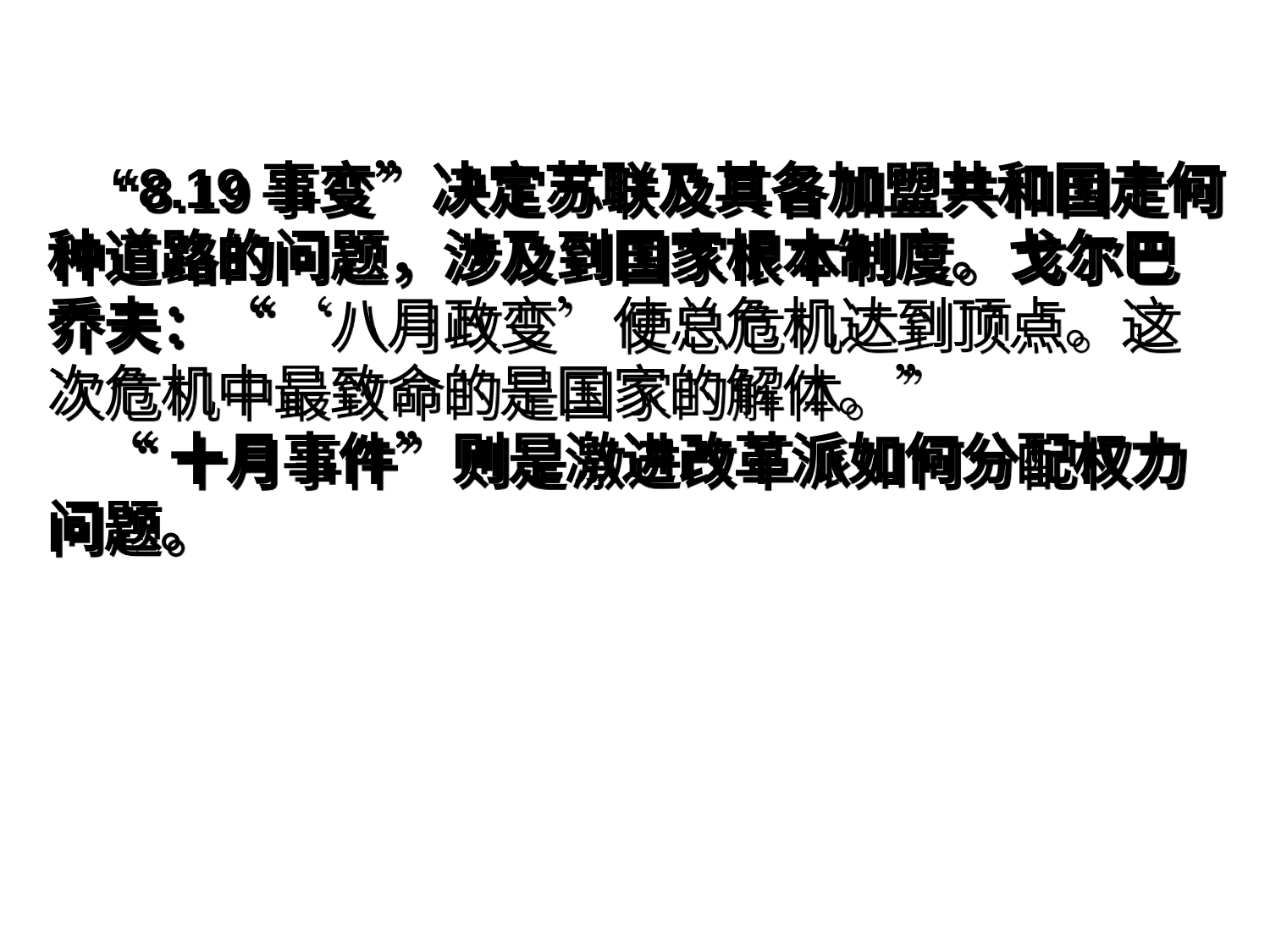

“8.19事变”决定苏联及其各加盟共和国走何种道路的问题，涉及到国家根本制度。戈尔巴乔夫：“‘八月政变’使总危机达到顶点。这次危机中最致命的是国家的解体。”
    “十月事件”则是激进改革派如何分配权力问题。